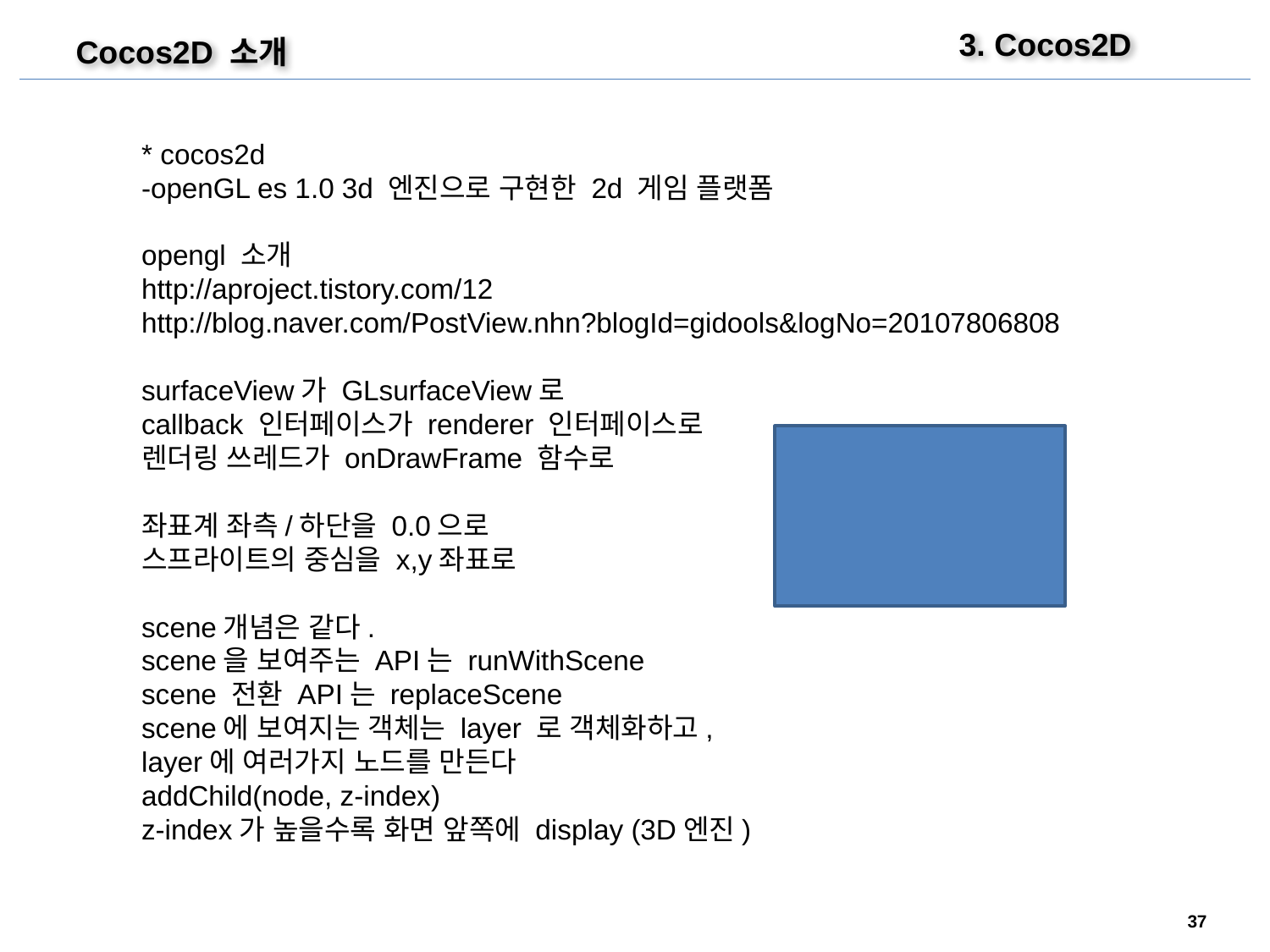

3. Cocos2D
Cocos2D 소개

* cocos2d
-openGL es 1.0 3d 엔진으로 구현한 2d 게임 플랫폼

opengl 소개
http://aproject.tistory.com/12
http://blog.naver.com/PostView.nhn?blogId=gidools&logNo=20107806808

surfaceView가 GLsurfaceView로
callback 인터페이스가 renderer 인터페이스로
렌더링 쓰레드가 onDrawFrame 함수로

좌표계 좌측/하단을 0.0으로
스프라이트의 중심을 x,y좌표로

scene개념은 같다.
scene을 보여주는 API는 runWithScene
scene 전환 API는 replaceScene
scene에 보여지는 객체는 layer 로 객체화하고,
layer에 여러가지 노드를 만든다
addChild(node, z-index)
z-index가 높을수록 화면 앞쪽에 display (3D엔진)